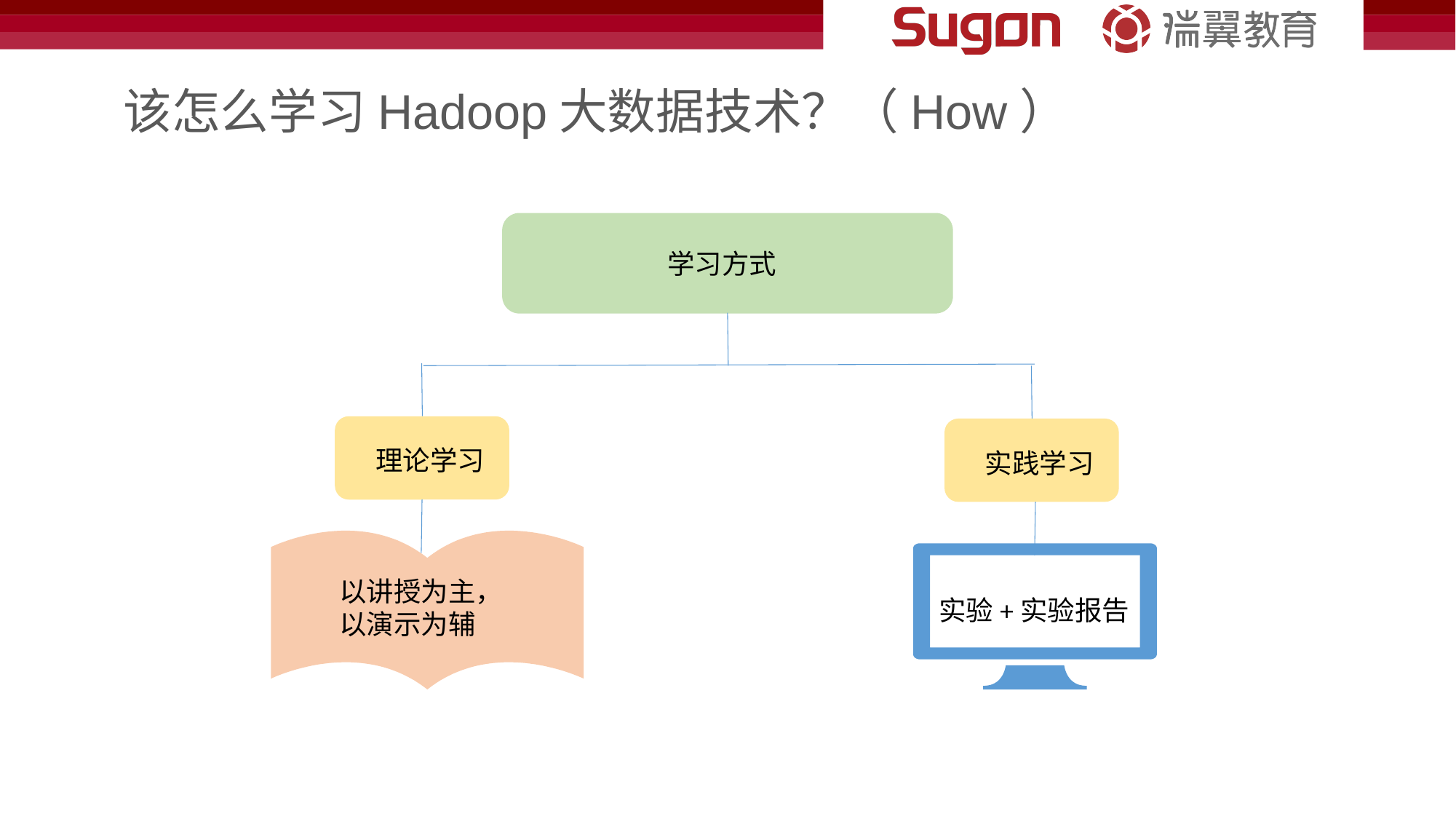

该怎么学习Hadoop大数据技术？（How）

学习方式

理论学习
实践学习

以讲授为主，
以演示为辅
实验+实验报告